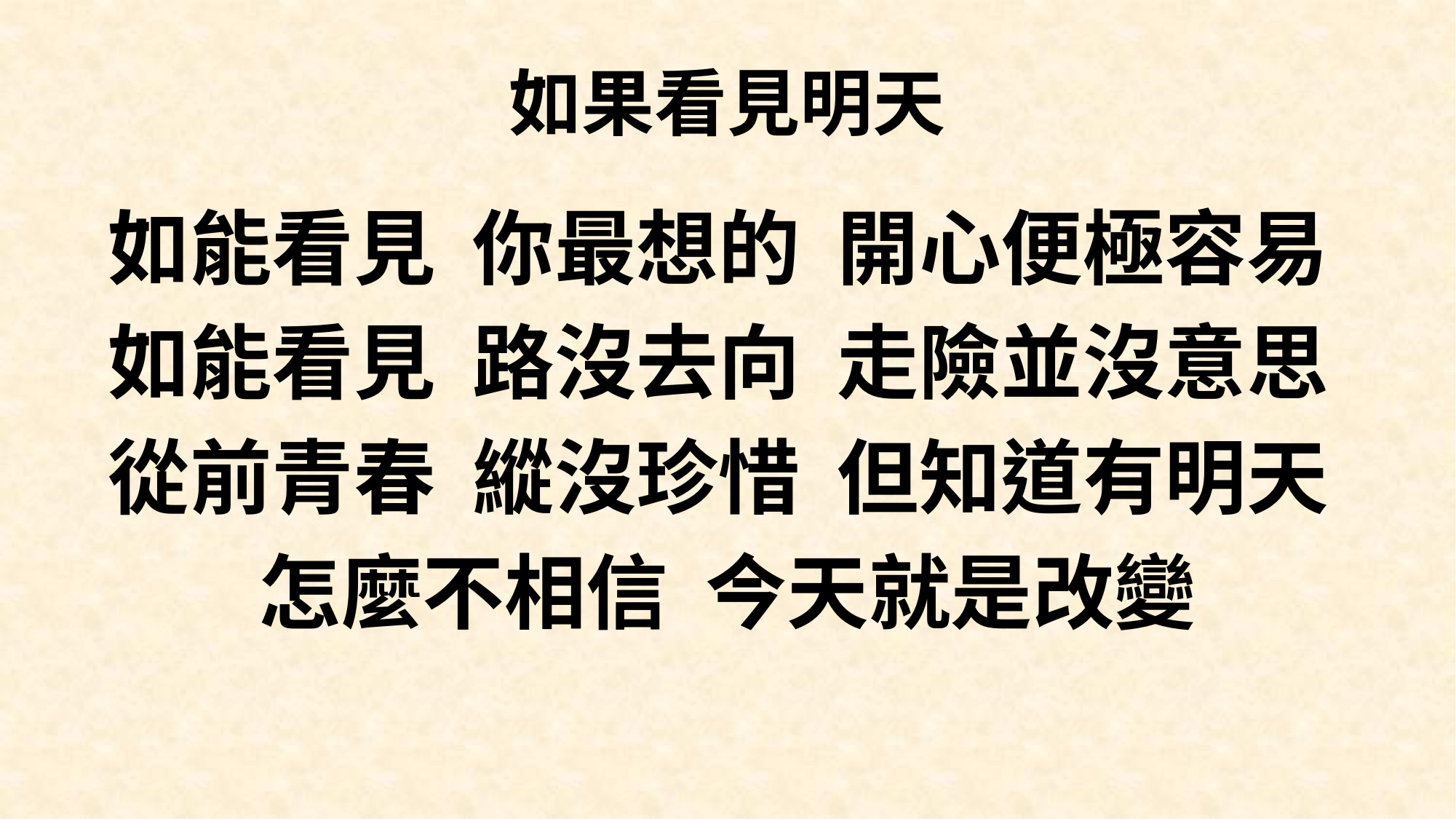

# 如果看見明天
如能看見  你最想的  開心便極容易
如能看見  路沒去向  走險並沒意思
從前青春  縱沒珍惜  但知道有明天
怎麼不相信  今天就是改變